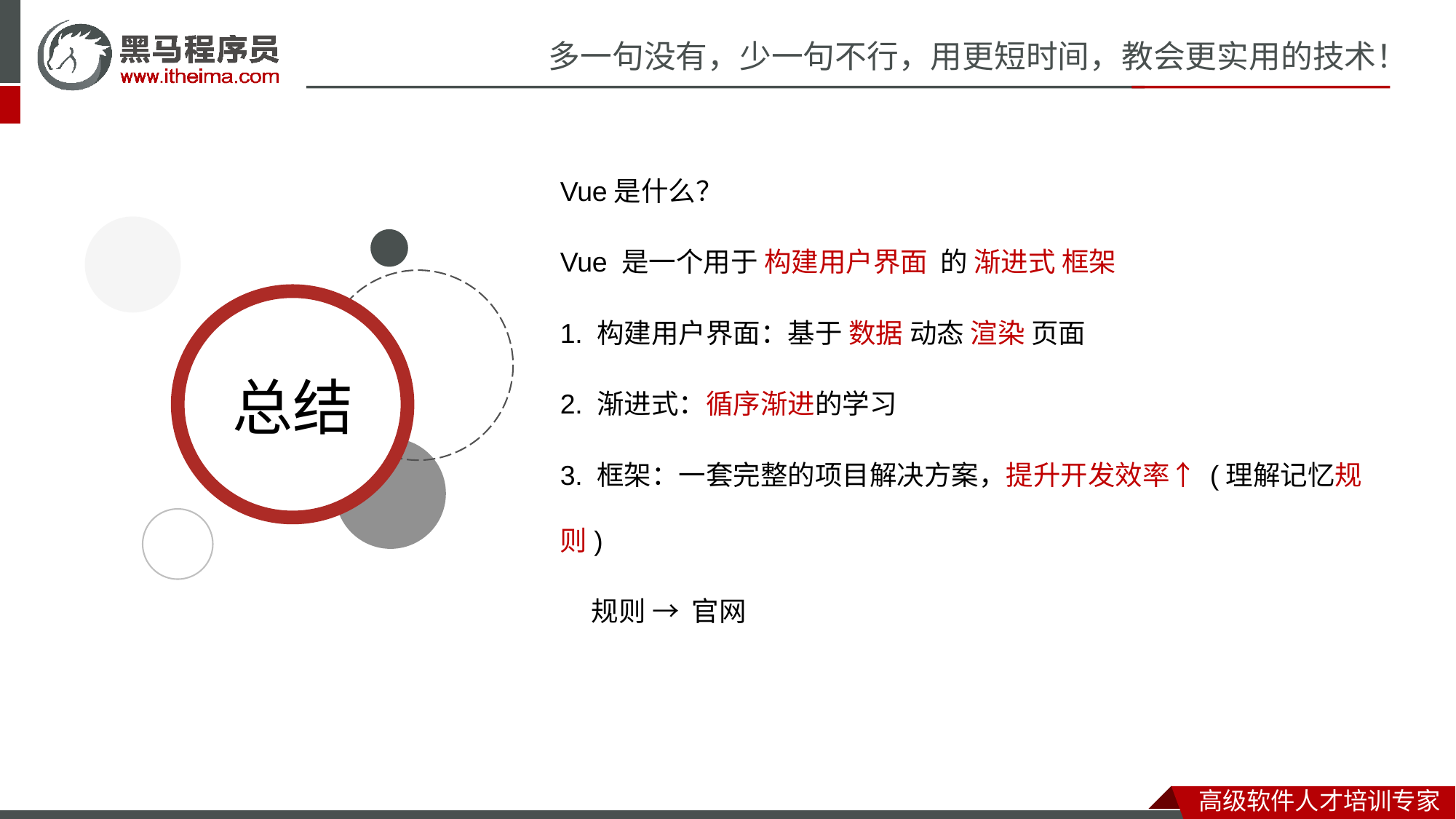

Vue是什么？
Vue 是一个用于 构建用户界面  的 渐进式 框架
1. 构建用户界面：基于 数据 动态 渲染 页面
2. 渐进式：循序渐进的学习
3. 框架：一套完整的项目解决方案，提升开发效率↑ (理解记忆规则)
    规则 →  官网